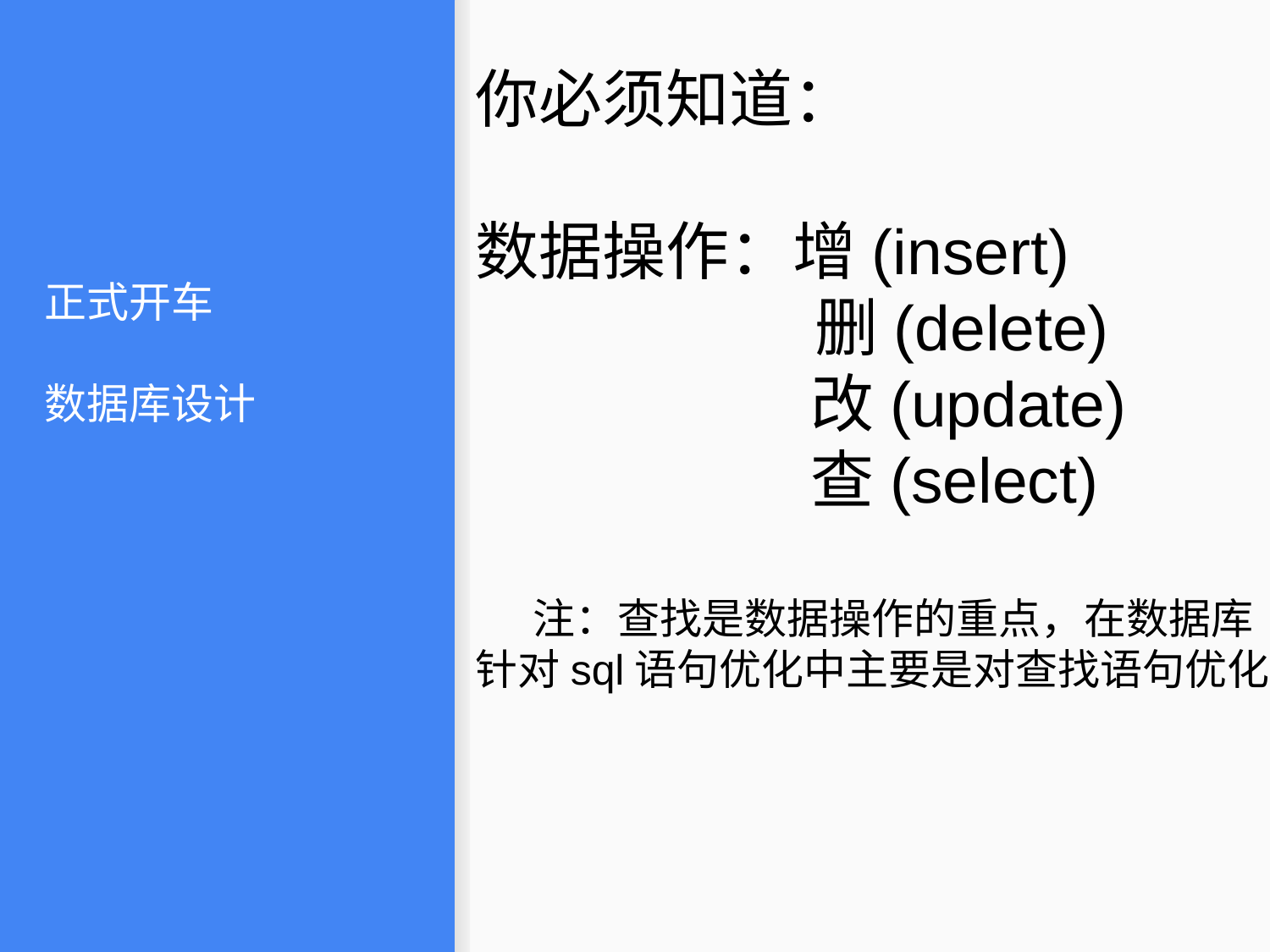

你必须知道：

数据操作：增(insert)
		    删(delete)
	           改(update)
	           查(select)

    注：查找是数据操作的重点，在数据库
针对sql语句优化中主要是对查找语句优化
# 正式开车 数据库设计